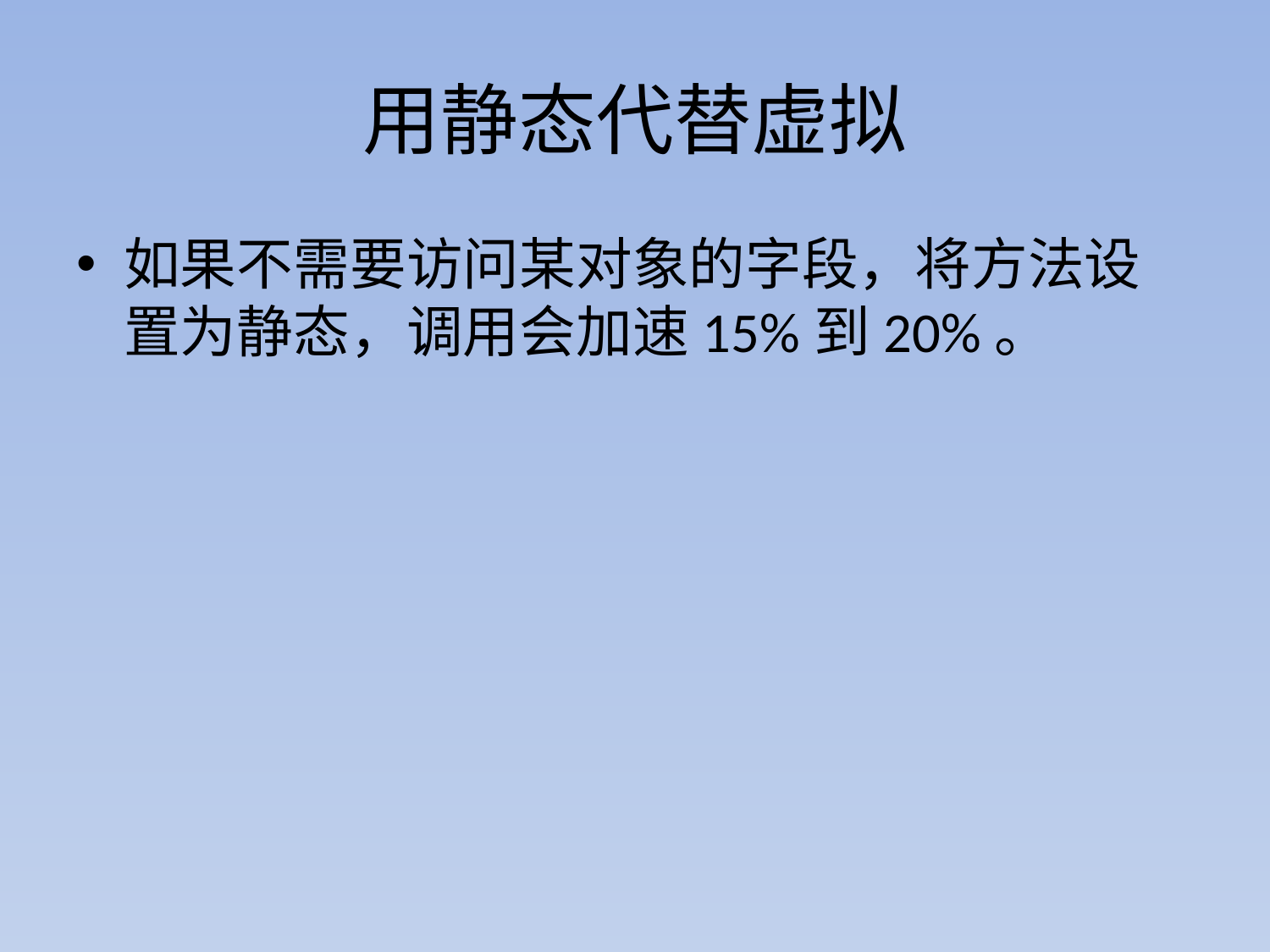

# 用静态代替虚拟
如果不需要访问某对象的字段，将方法设置为静态，调用会加速15%到20%。